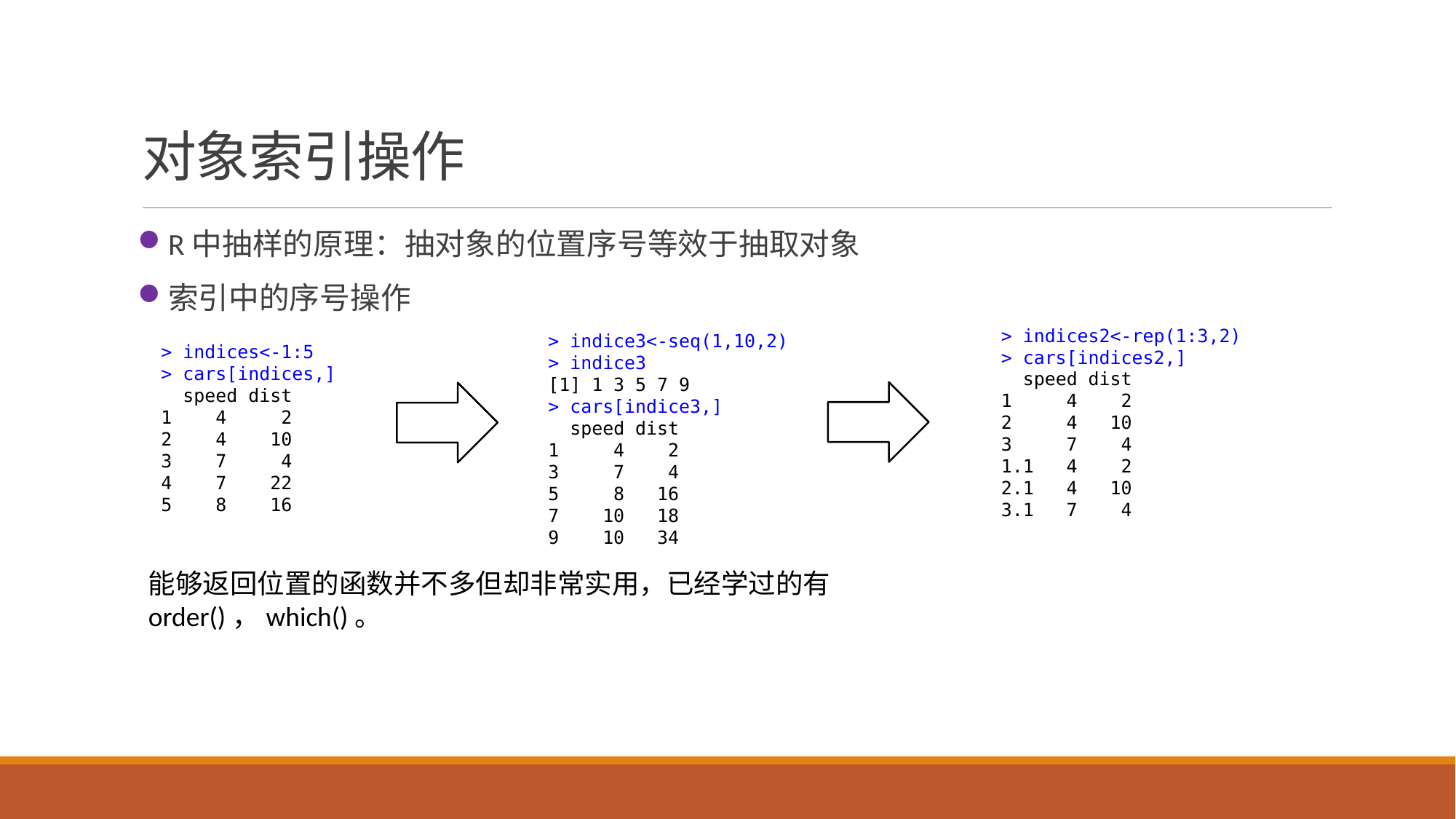

# 对象索引操作
R中抽样的原理：抽对象的位置序号等效于抽取对象
索引中的序号操作

> indices2<-rep(1:3,2)
> cars[indices2,]
  speed dist
1     4    2
2     4   10
3     7    4
1.1   4    2
2.1   4   10
3.1   7    4
> indice3<-seq(1,10,2)
> indice3
[1] 1 3 5 7 9
> cars[indice3,]
  speed dist
1     4    2
3     7    4
5     8   16
7    10   18
9    10   34
> indices<-1:5
> cars[indices,]
  speed dist
1    4     2
2    4    10
3    7     4
4    7    22
5    8    16

能够返回位置的函数并不多但却非常实用，已经学过的有order()，which()。